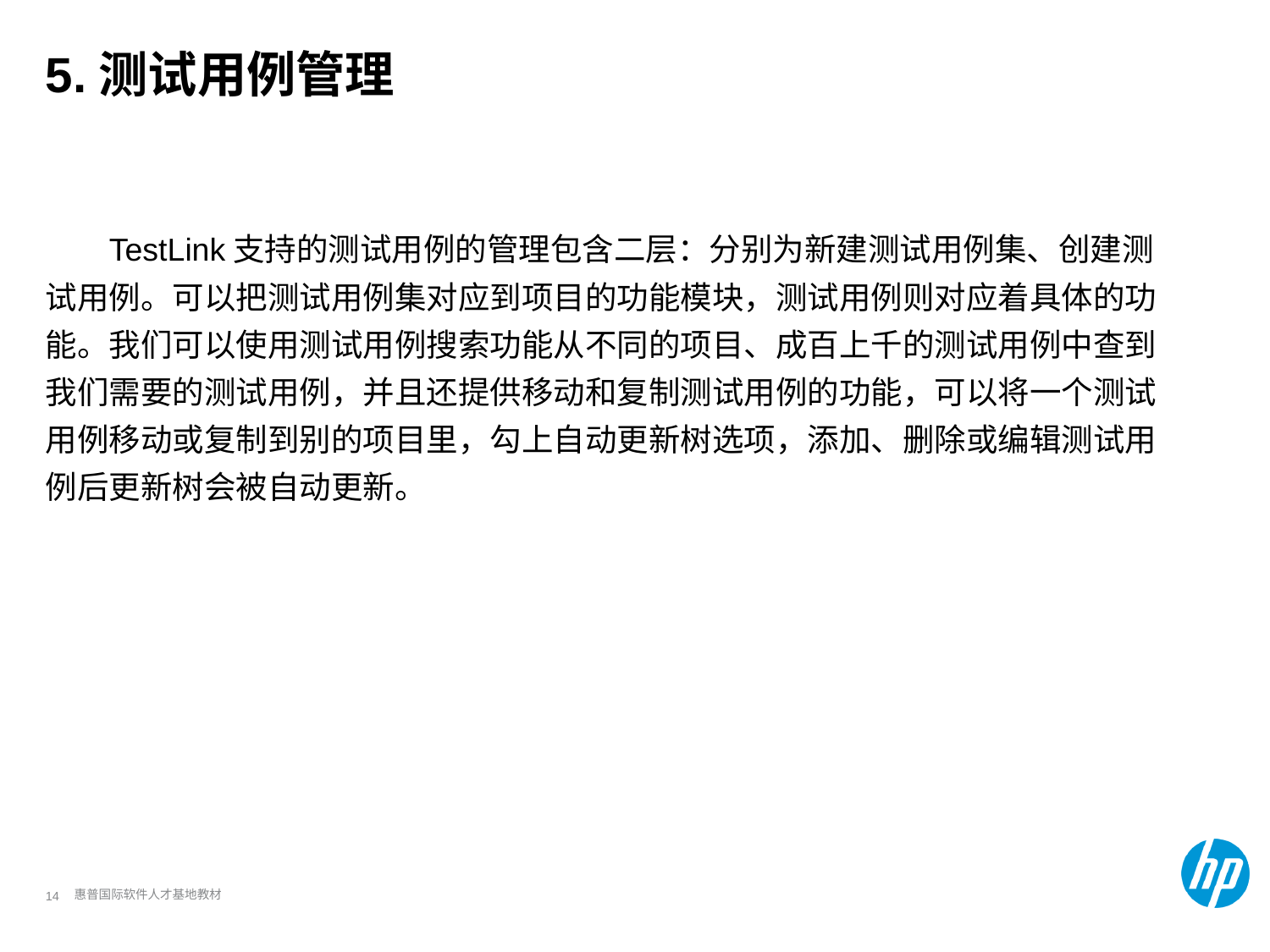

# 5.测试用例管理
TestLink支持的测试用例的管理包含二层：分别为新建测试用例集、创建测试用例。可以把测试用例集对应到项目的功能模块，测试用例则对应着具体的功能。我们可以使用测试用例搜索功能从不同的项目、成百上千的测试用例中查到我们需要的测试用例，并且还提供移动和复制测试用例的功能，可以将一个测试用例移动或复制到别的项目里，勾上自动更新树选项，添加、删除或编辑测试用例后更新树会被自动更新。